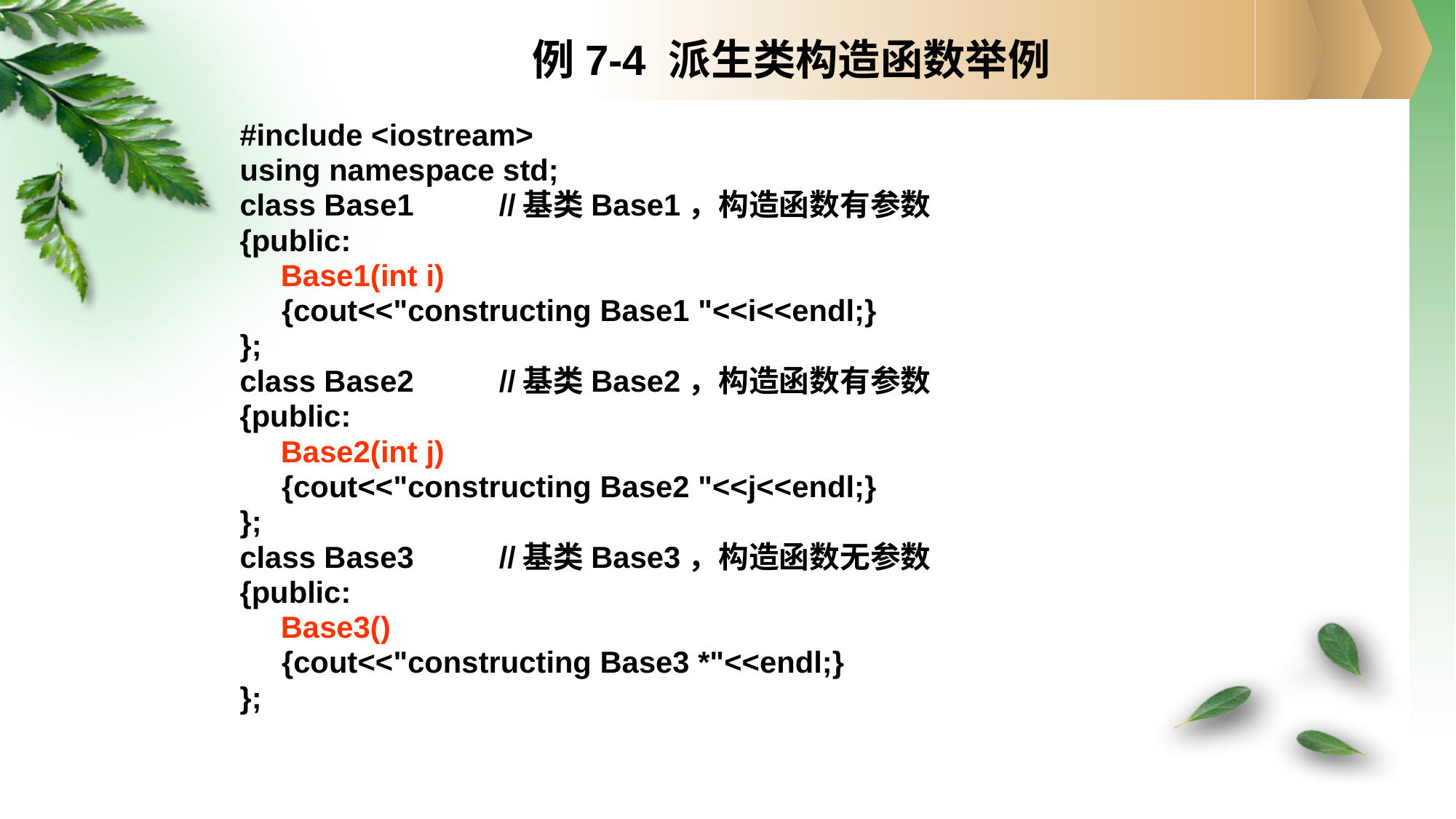

# 例7-4 派生类构造函数举例
#include <iostream>
using namespace std;
class Base1	//基类Base1，构造函数有参数
{public:
	Base1(int i)
     {cout<<"constructing Base1 "<<i<<endl;}
};
class Base2	//基类Base2，构造函数有参数
{public:
	Base2(int j)
     {cout<<"constructing Base2 "<<j<<endl;}
};
class Base3	//基类Base3，构造函数无参数
{public:
	Base3()
     {cout<<"constructing Base3 *"<<endl;}
};